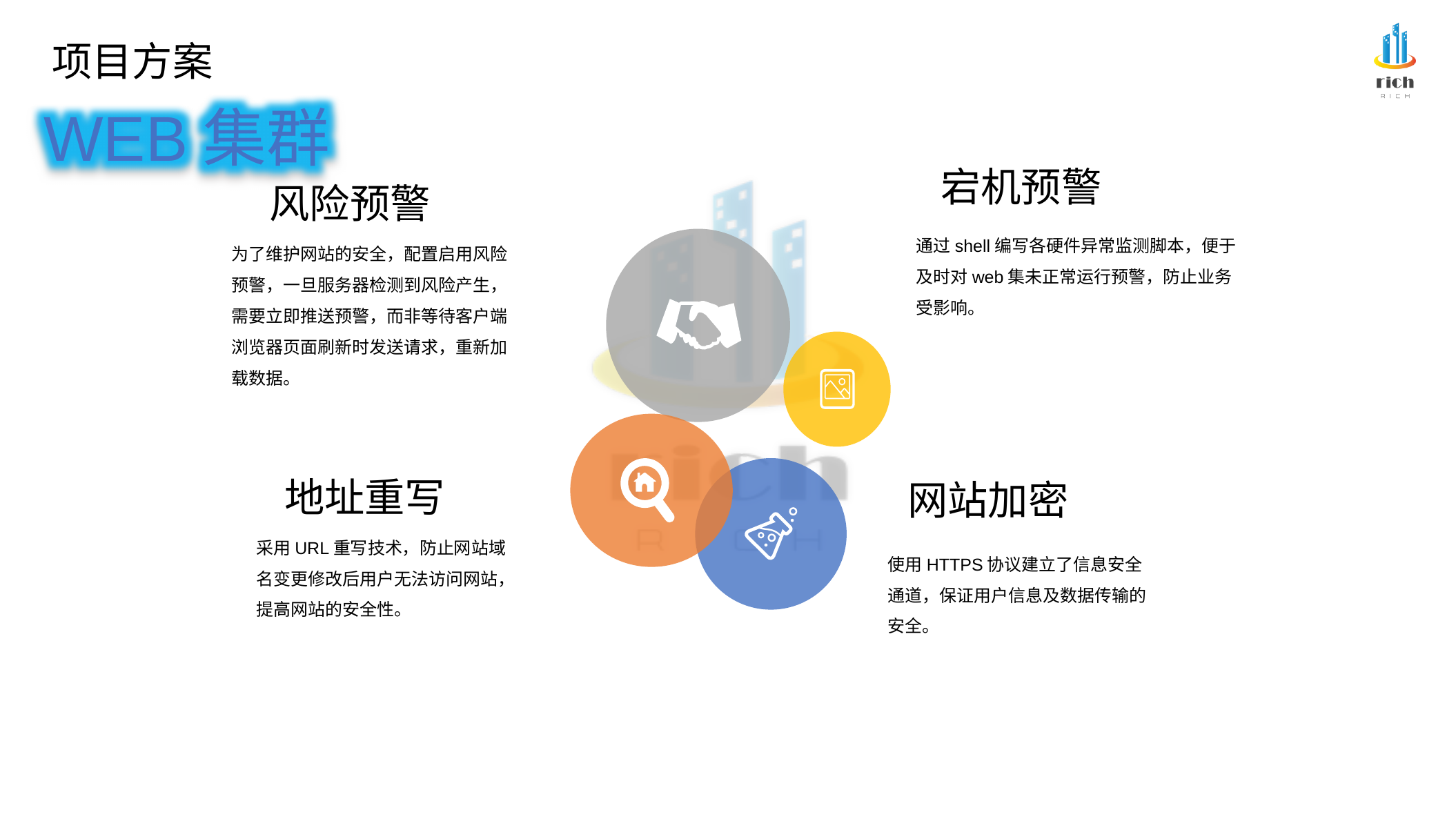

项目方案
WEB集群
宕机预警
风险预警
通过shell编写各硬件异常监测脚本，便于及时对web集未正常运行预警，防止业务受影响。
为了维护网站的安全，配置启用风险预警，一旦服务器检测到风险产生，需要立即推送预警，而非等待客户端浏览器页面刷新时发送请求，重新加载数据。

地址重写

网站加密
采用URL重写技术，防止网站域名变更修改后用户无法访问网站，提高网站的安全性。
使用HTTPS协议建立了信息安全通道，保证用户信息及数据传输的安全。